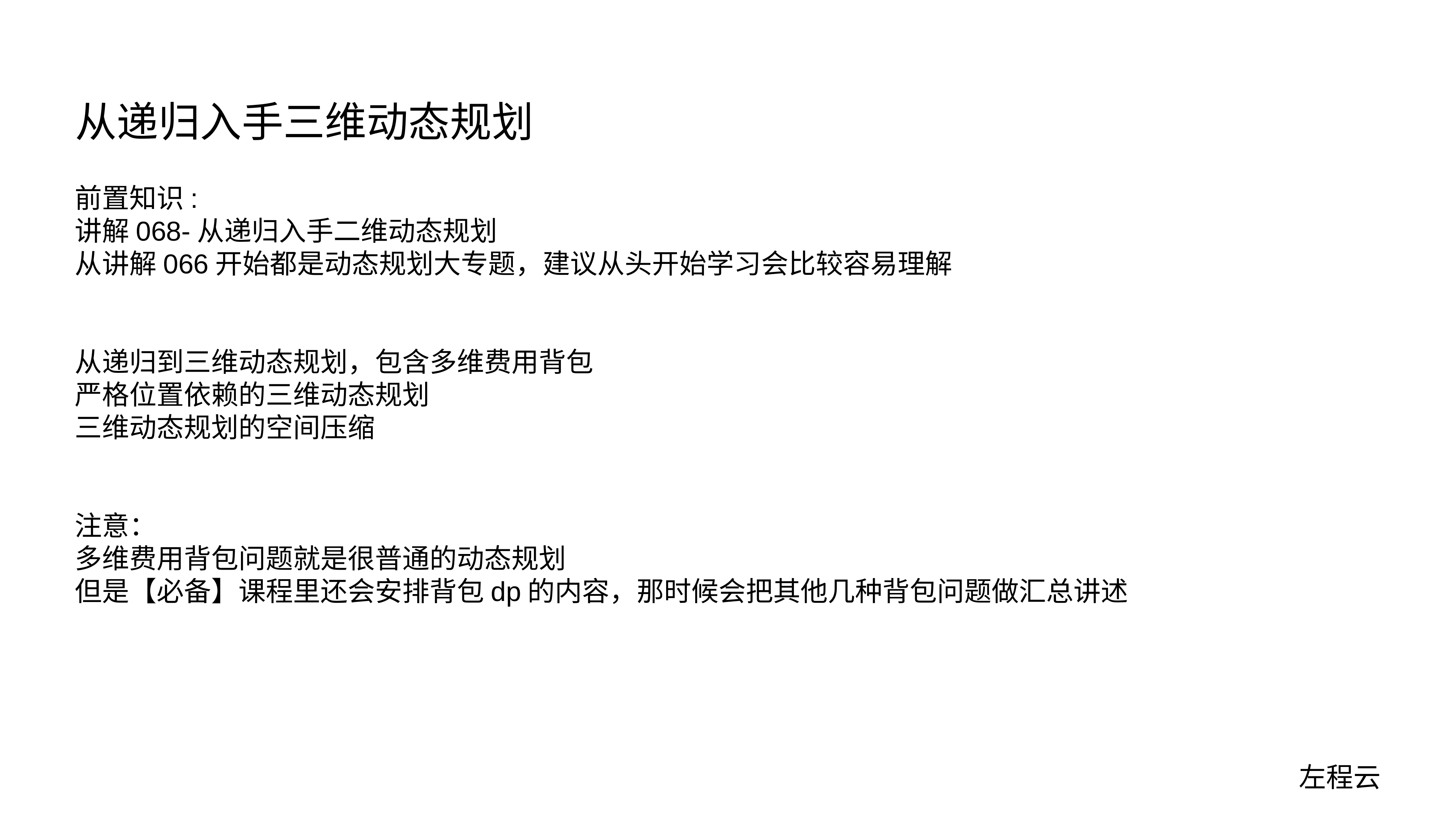

# 从递归入手三维动态规划
前置知识:
讲解068-从递归入手二维动态规划
从讲解066开始都是动态规划大专题，建议从头开始学习会比较容易理解

从递归到三维动态规划，包含多维费用背包
严格位置依赖的三维动态规划
三维动态规划的空间压缩

注意：
多维费用背包问题就是很普通的动态规划
但是【必备】课程里还会安排背包dp的内容，那时候会把其他几种背包问题做汇总讲述
左程云